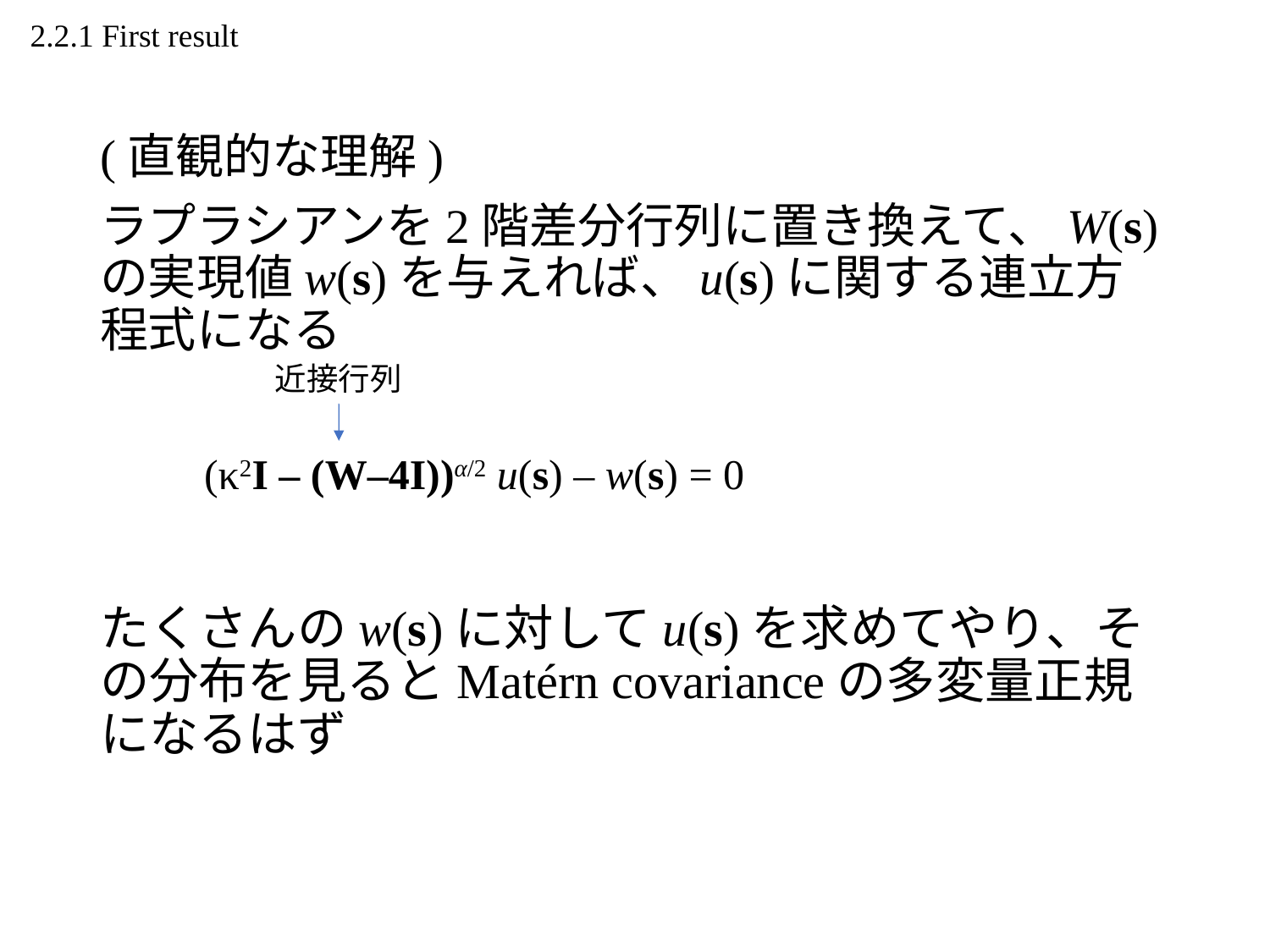

2.2.1 First result
(直観的な理解)
ラプラシアンを2階差分行列に置き換えて、W(s)の実現値w(s)を与えれば、u(s)に関する連立方程式になる
近接行列
(κ2I – (W–4I))α/2 u(s) – w(s) = 0
たくさんのw(s)に対してu(s)を求めてやり、その分布を見るとMatérn covarianceの多変量正規になるはず